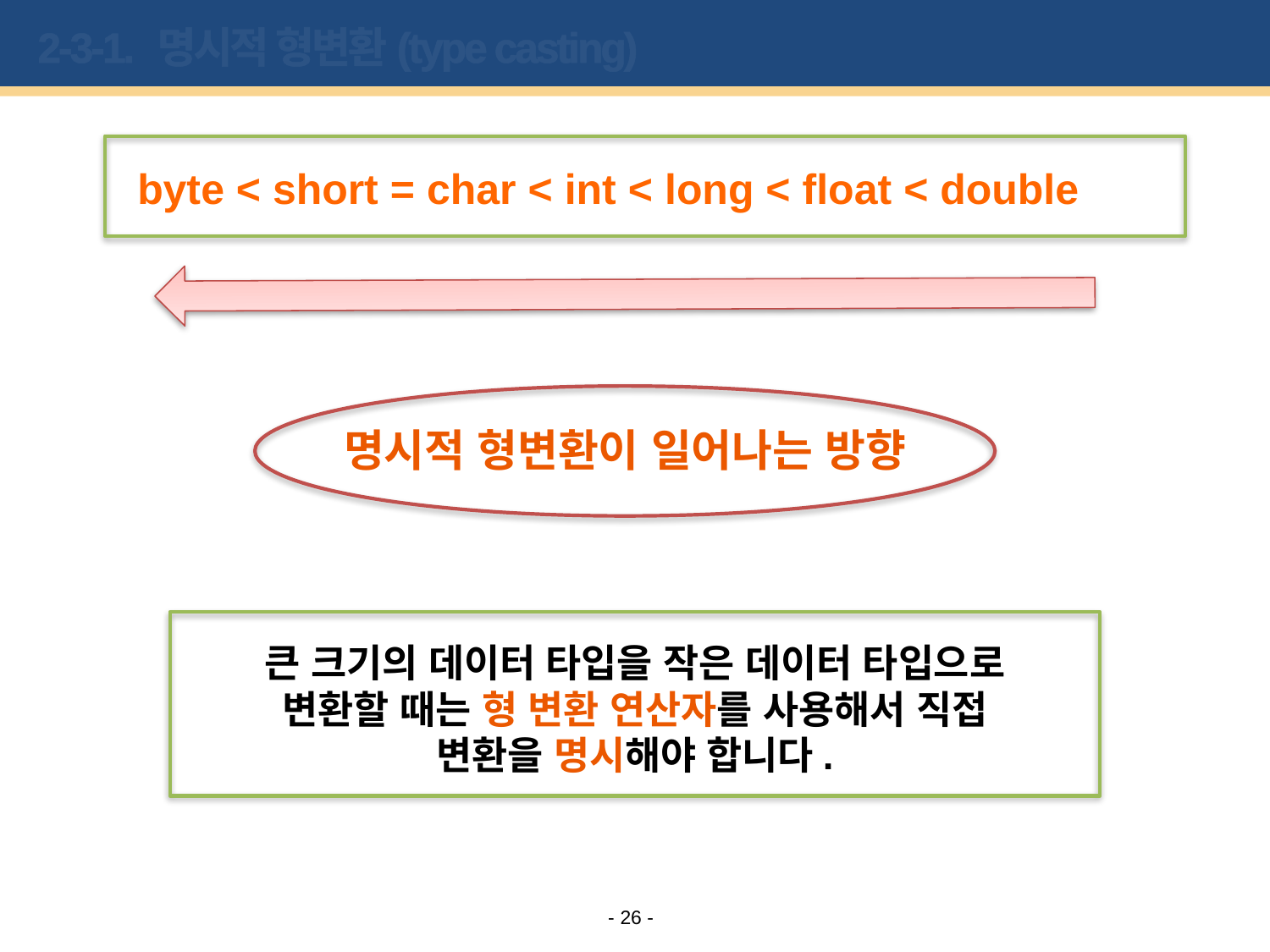

# 2-3-1. 명시적 형변환(type casting)

byte < short = char < int < long < float < double

명시적 형변환이 일어나는 방향

큰 크기의 데이터 타입을 작은 데이터 타입으로
변환할 때는 형 변환 연산자를 사용해서 직접
변환을 명시해야 합니다.